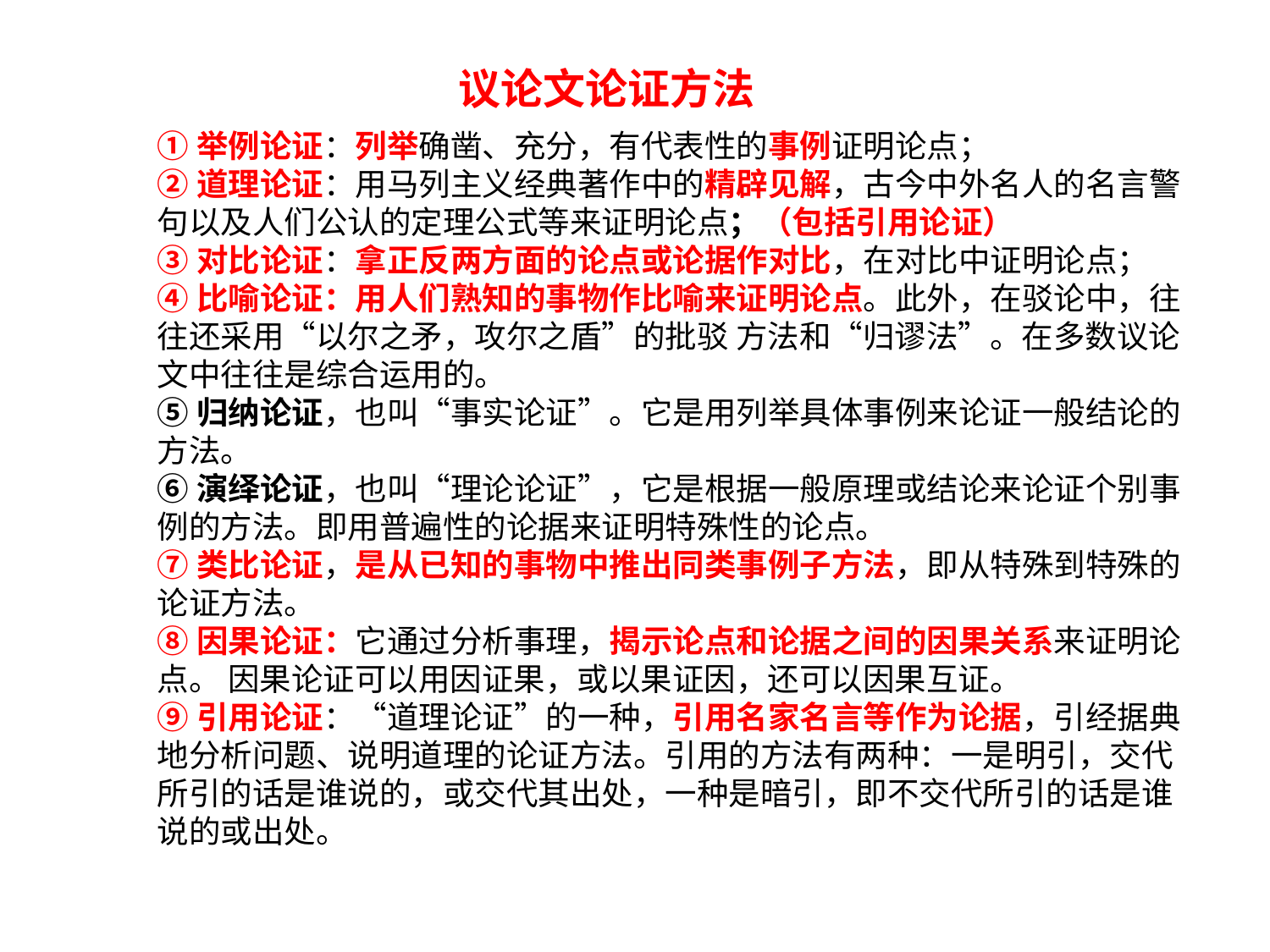

议论文论证方法
①举例论证：列举确凿、充分，有代表性的事例证明论点；
②道理论证：用马列主义经典著作中的精辟见解，古今中外名人的名言警句以及人们公认的定理公式等来证明论点；（包括引用论证）
③对比论证：拿正反两方面的论点或论据作对比，在对比中证明论点；
④比喻论证：用人们熟知的事物作比喻来证明论点。此外，在驳论中，往往还采用“以尔之矛，攻尔之盾”的批驳 方法和“归谬法”。在多数议论文中往往是综合运用的。
⑤归纳论证，也叫“事实论证”。它是用列举具体事例来论证一般结论的方法。
⑥演绎论证，也叫“理论论证”，它是根据一般原理或结论来论证个别事例的方法。即用普遍性的论据来证明特殊性的论点。
⑦类比论证，是从已知的事物中推出同类事例子方法，即从特殊到特殊的论证方法。
⑧因果论证：它通过分析事理，揭示论点和论据之间的因果关系来证明论点。 因果论证可以用因证果，或以果证因，还可以因果互证。
⑨引用论证：“道理论证”的一种，引用名家名言等作为论据，引经据典地分析问题、说明道理的论证方法。引用的方法有两种：一是明引，交代所引的话是谁说的，或交代其出处，一种是暗引，即不交代所引的话是谁说的或出处。